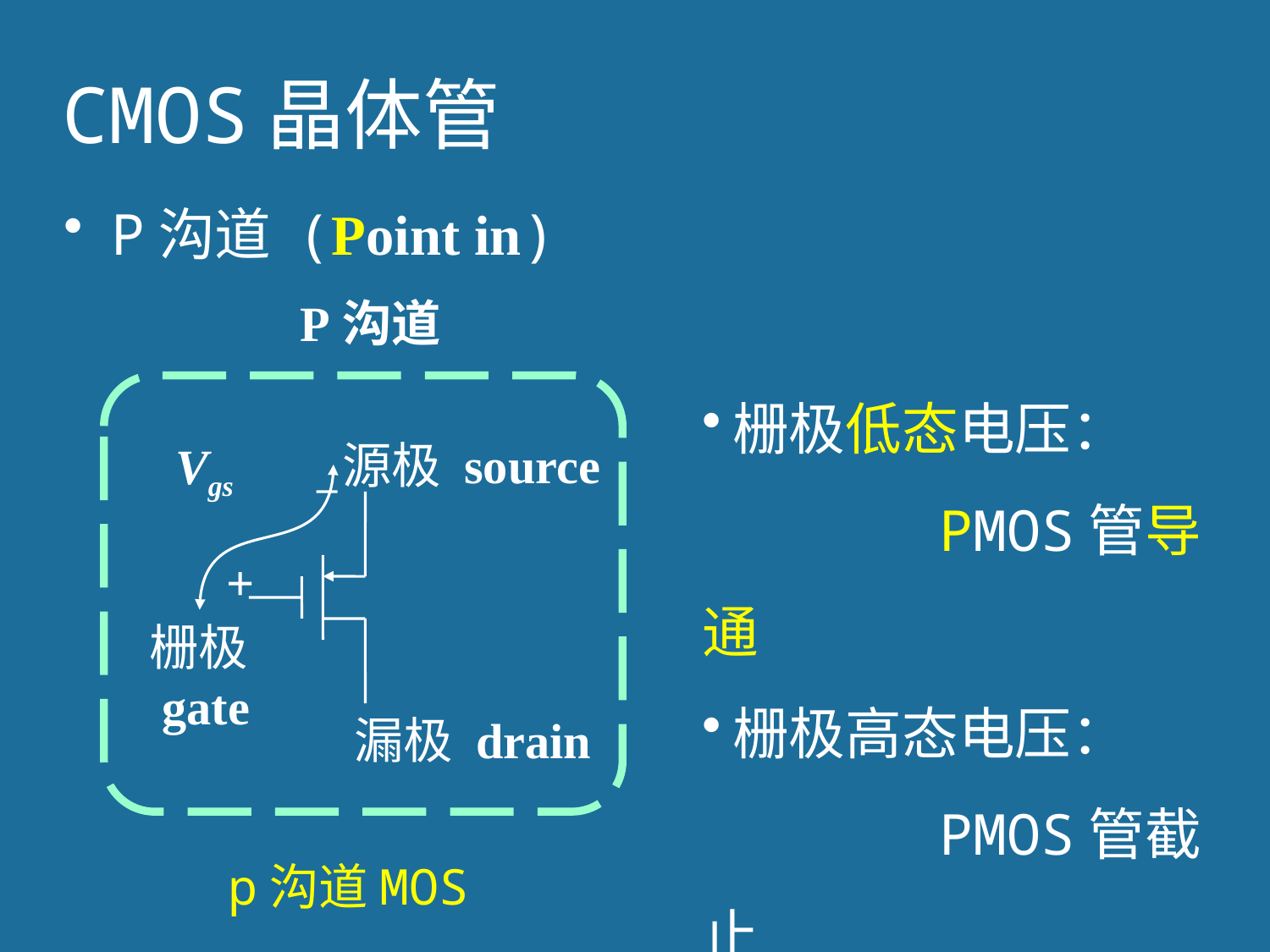

# CMOS晶体管
P沟道 (Point in)
P沟道

源极 source
Vgs

+

栅极
 gate

漏极 drain
栅极低态电压：
       PMOS管导通
栅极高态电压：
       PMOS管截止
p沟道MOS
10